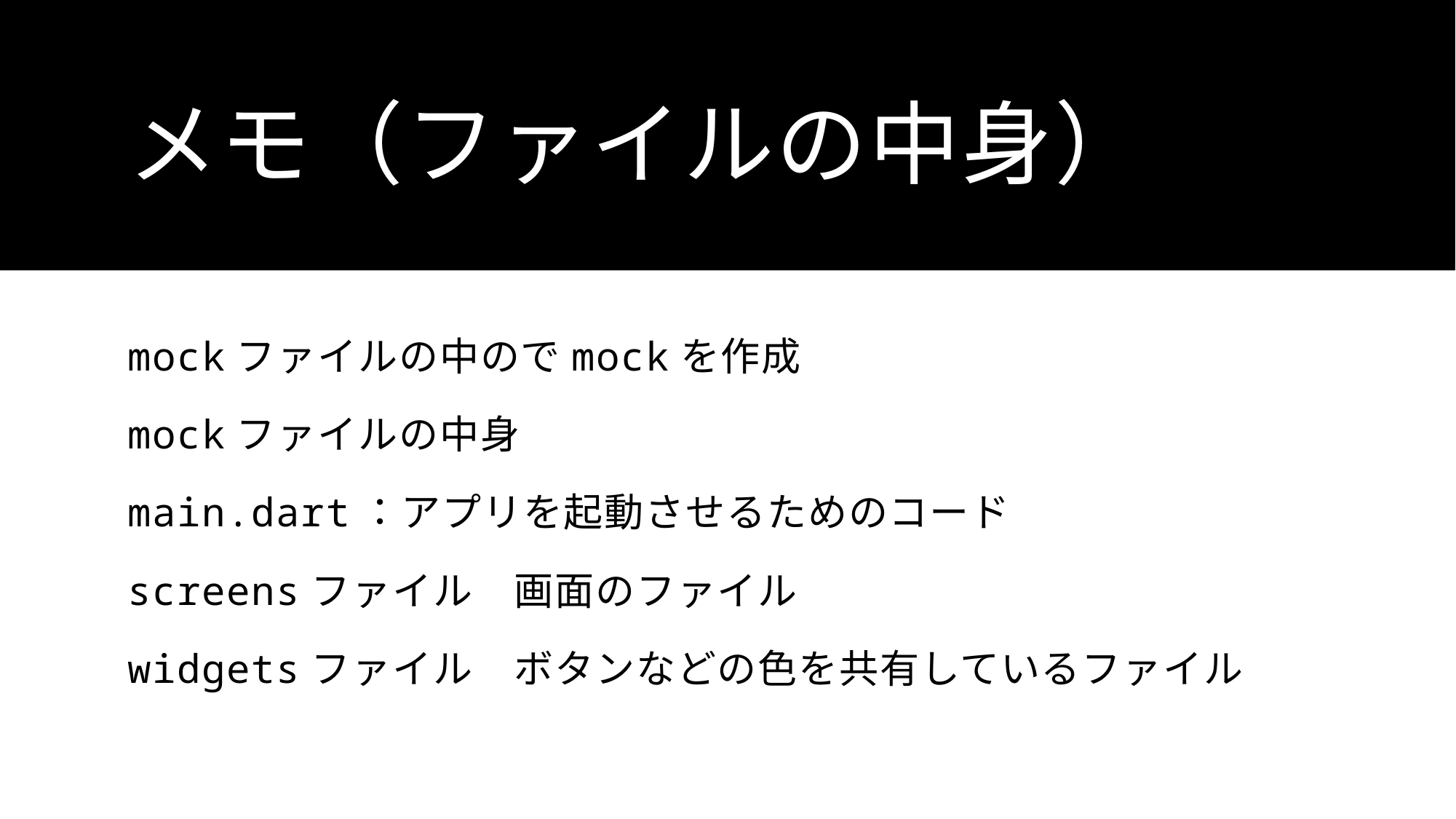

# メモ（ファイルの中身）
mockファイルの中のでmockを作成
mockファイルの中身
main.dart：アプリを起動させるためのコード
screensファイル　画面のファイル
widgetsファイル　ボタンなどの色を共有しているファイル